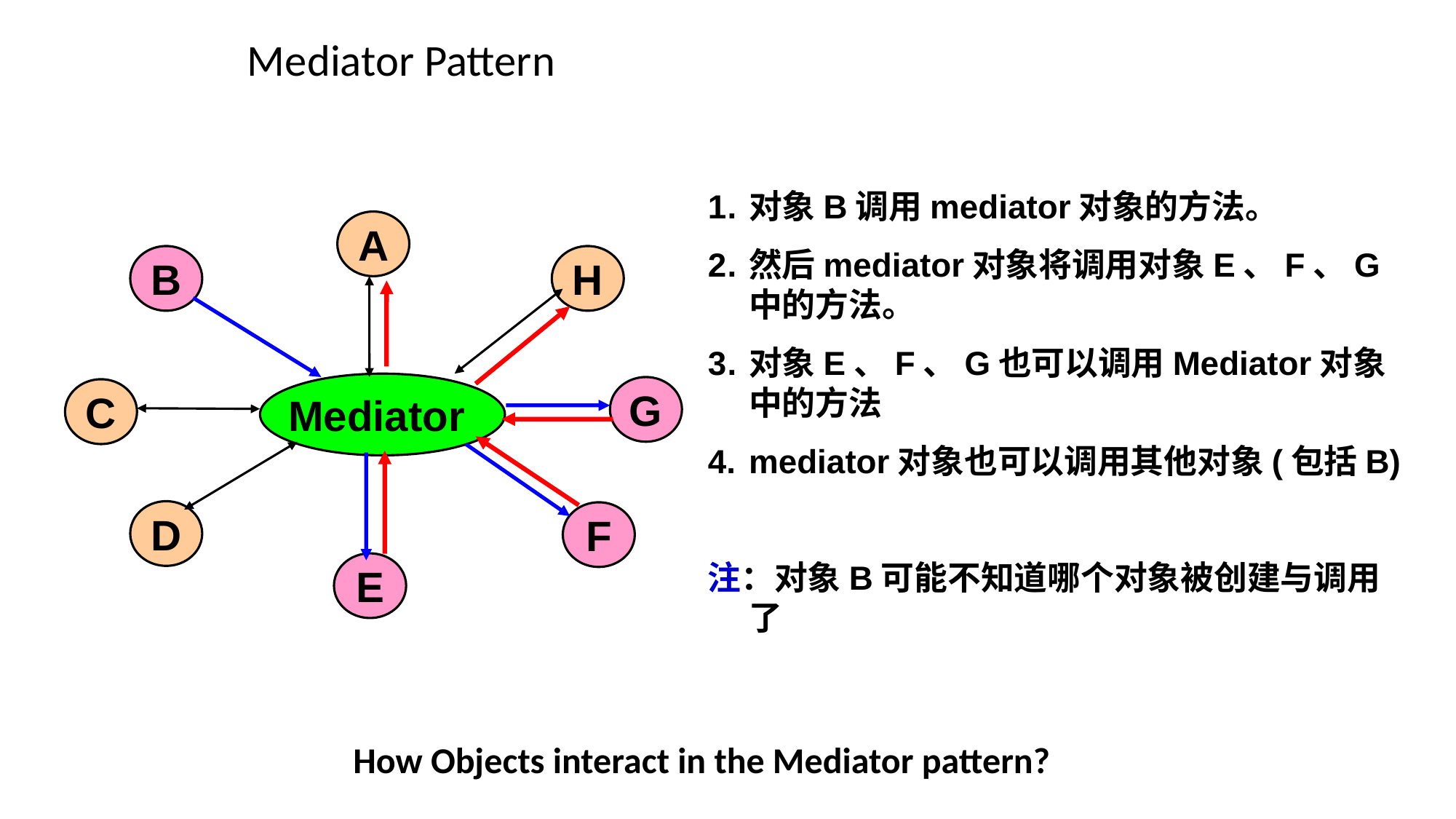

# Mediator Pattern
对象B调用mediator对象的方法。
然后mediator对象将调用对象E、F、G中的方法。
对象E、F、G也可以调用Mediator对象中的方法
mediator对象也可以调用其他对象(包括B)

注：对象B可能不知道哪个对象被创建与调用了
A
B
H

Mediator
G
C

D
F
E
How Objects interact in the Mediator pattern?